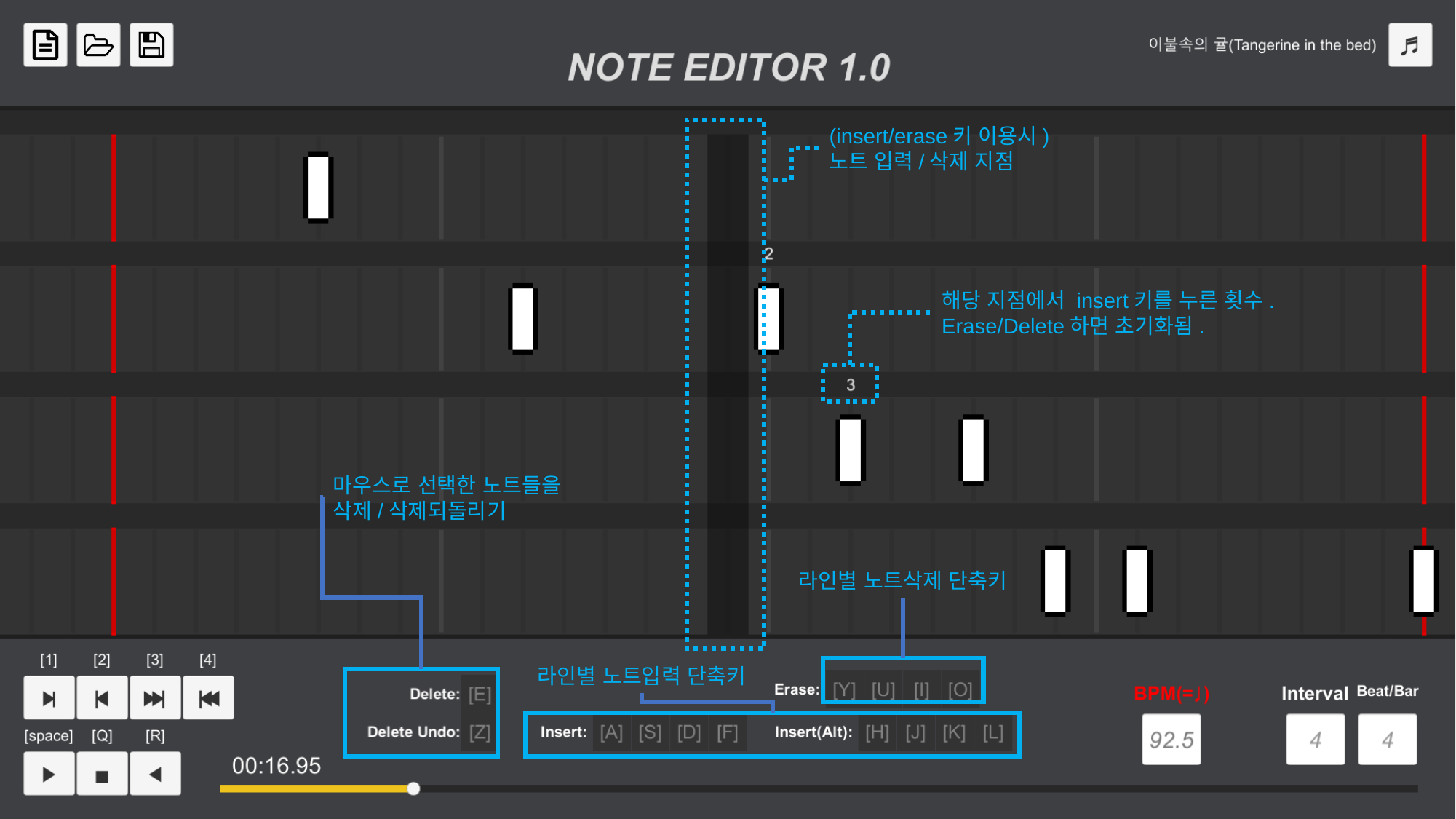

(insert/erase키 이용시)
노트 입력/삭제 지점

해당 지점에서 insert키를 누른 횟수.
Erase/Delete하면 초기화됨.

마우스로 선택한 노트들을
삭제/삭제되돌리기
라인별 노트삭제 단축키
라인별 노트입력 단축키